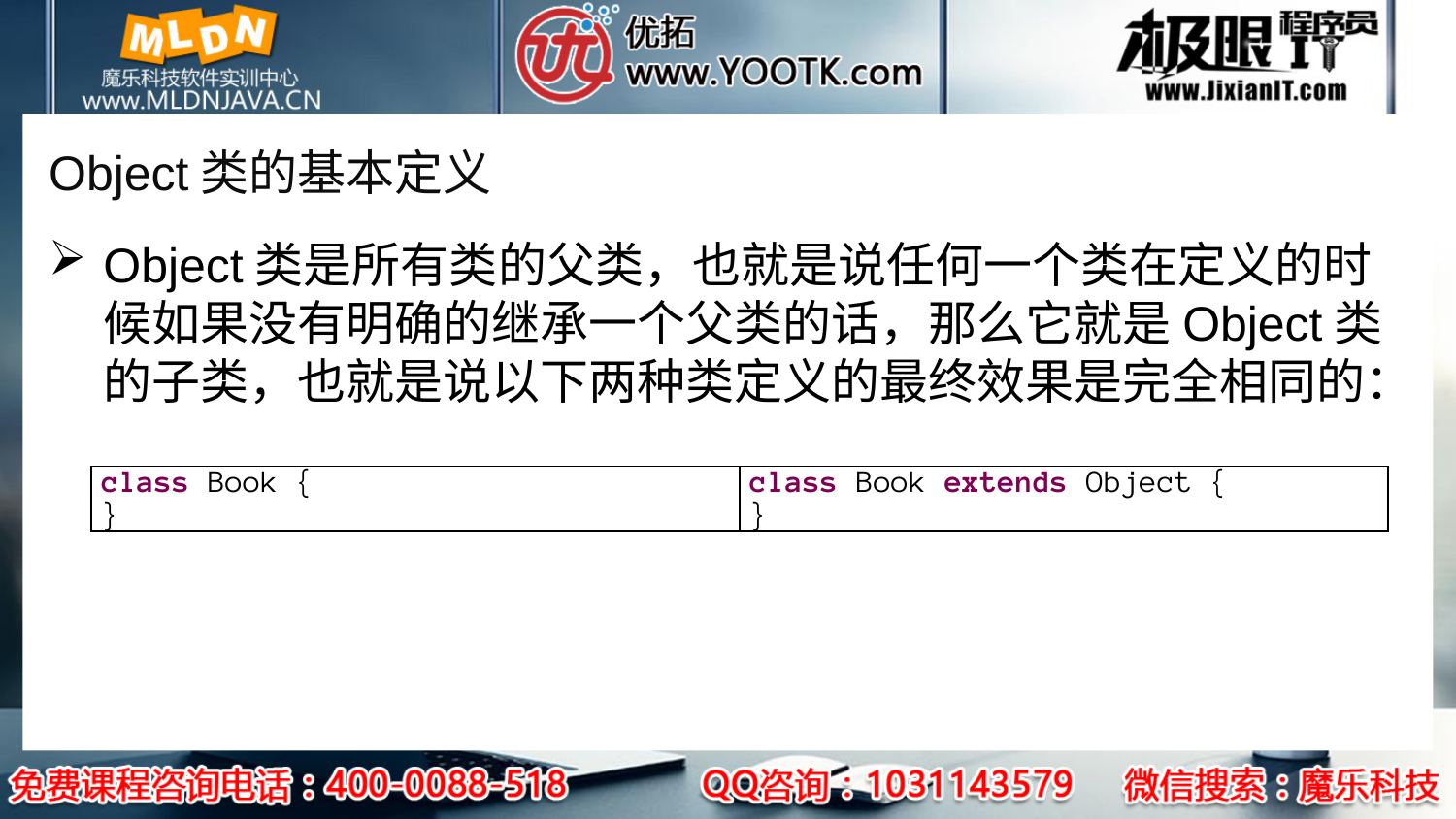

# Object类的基本定义
Object类是所有类的父类，也就是说任何一个类在定义的时候如果没有明确的继承一个父类的话，那么它就是Object类的子类，也就是说以下两种类定义的最终效果是完全相同的：
| class Book { } | class Book extends Object { } |
| --- | --- |